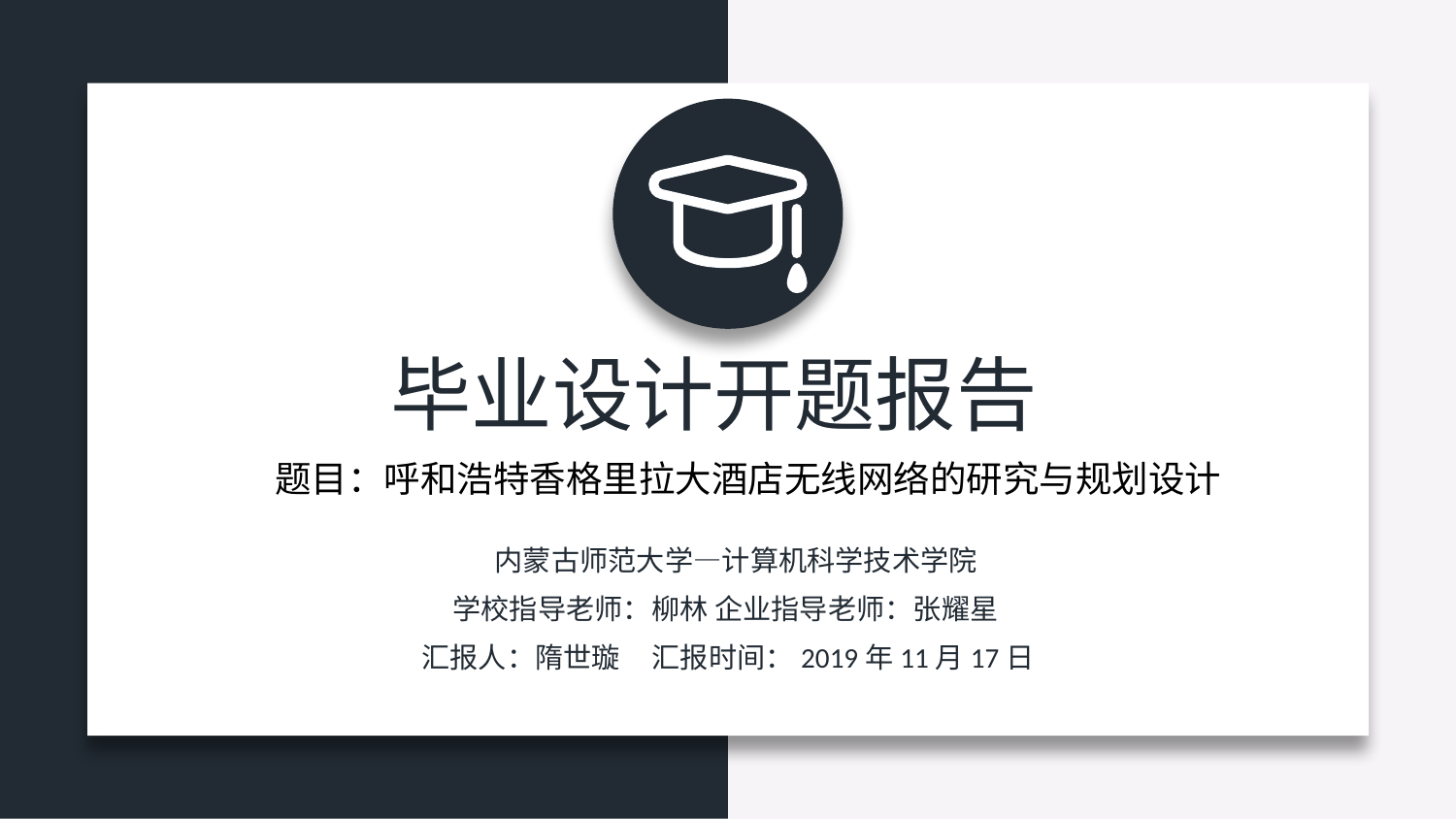

毕业设计开题报告
题目：呼和浩特香格里拉大酒店无线网络的研究与规划设计
内蒙古师范大学—计算机科学技术学院
学校指导老师：柳林 企业指导老师：张耀星
汇报人：隋世璇     汇报时间：2019年11月17日